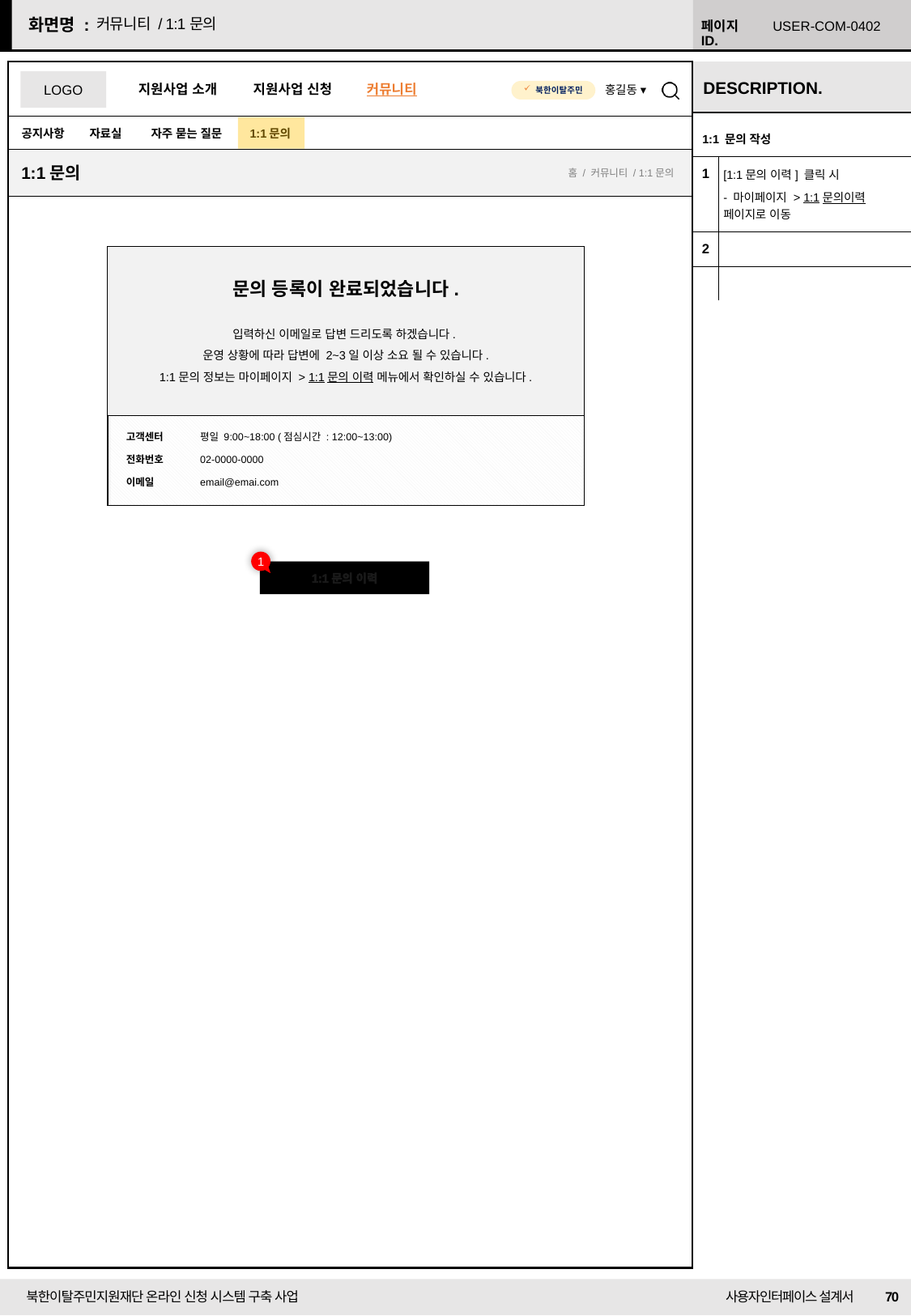

커뮤니티 / 1:1문의
USER-COM-0402

| 1:1 문의 작성 |  |
| --- | --- |
| 1 | [1:1문의 이력] 클릭 시 - 마이페이지 > 1:1문의이력 페이지로 이동 |
| 2 |  |
|  |  |
1:1문의
홈 / 커뮤니티 / 1:1문의
문의 등록이 완료되었습니다.
입력하신 이메일로 답변 드리도록 하겠습니다.
운영 상황에 따라 답변에 2~3일 이상 소요 될 수 있습니다.
1:1문의 정보는 마이페이지 > 1:1문의 이력 메뉴에서 확인하실 수 있습니다.

고객센터
평일 9:00~18:00 (점심시간 : 12:00~13:00)
전화번호
02-0000-0000
이메일
email@emai.com
1
1:1문의 이력
70